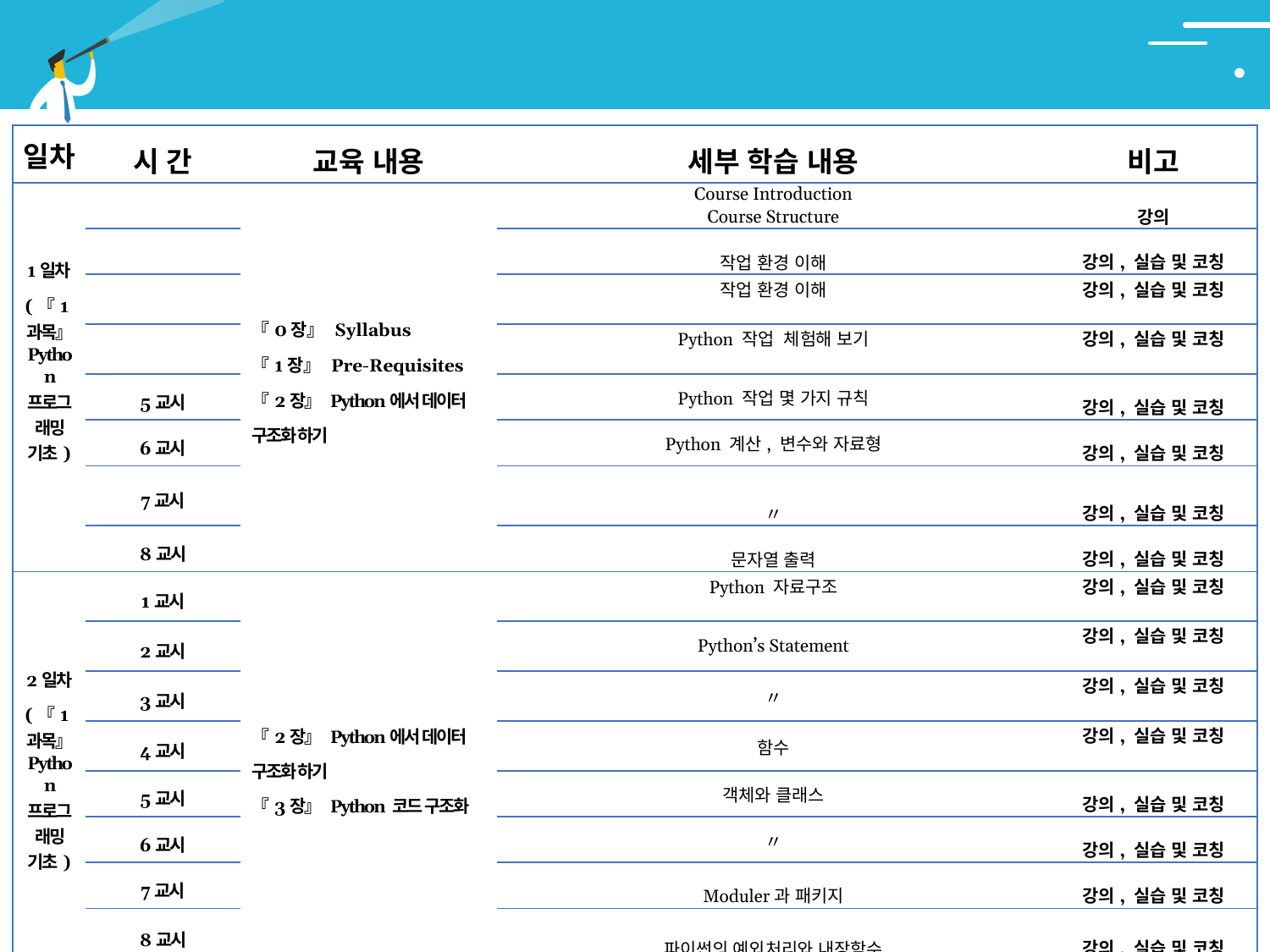

# 학습일정 및 내용
| 일차 | 시 간 | 교육 내용 | 세부 학습 내용 | 비고 |
| --- | --- | --- | --- | --- |
| 1일차 (『1과목』 Python 프로그래밍 기초) |  | 『0장』 Syllabus 『1장』 Pre-Requisites 『2장』 Python에서 데이터 구조화 하기 | Course Introduction Course Structure | 강의 |
|  |  |  | 작업 환경 이해 | 강의, 실습 및 코칭 |
|  |  |  | 작업 환경 이해 | 강의, 실습 및 코칭 |
|  |  |  | Python 작업 체험해 보기 | 강의, 실습 및 코칭 |
|  | 5교시 |  | Python 작업 몇 가지 규칙 | 강의, 실습 및 코칭 |
|  | 6교시 |  | Python 계산, 변수와 자료형 | 강의, 실습 및 코칭 |
|  | 7교시 |  | 〃 | 강의, 실습 및 코칭 |
|  | 8교시 |  | 문자열 출력 | 강의, 실습 및 코칭 |
| 2일차 (『1과목』 Python 프로그래밍 기초) | 1교시 | 『2장』 Python에서 데이터 구조화 하기 『3장』 Python 코드 구조화 | Python 자료구조 | 강의, 실습 및 코칭 |
|  | 2교시 |  | Python’s Statement | 강의, 실습 및 코칭 |
|  | 3교시 |  | 〃 | 강의, 실습 및 코칭 |
|  | 4교시 |  | 함수 | 강의, 실습 및 코칭 |
|  | 5교시 |  | 객체와 클래스 | 강의, 실습 및 코칭 |
|  | 6교시 |  | 〃 | 강의, 실습 및 코칭 |
|  | 7교시 |  | Moduler과 패키지 | 강의, 실습 및 코칭 |
|  | 8교시 |  | 파이썬의 예외처리와 내장함수 | 강의, 실습 및 코칭 |